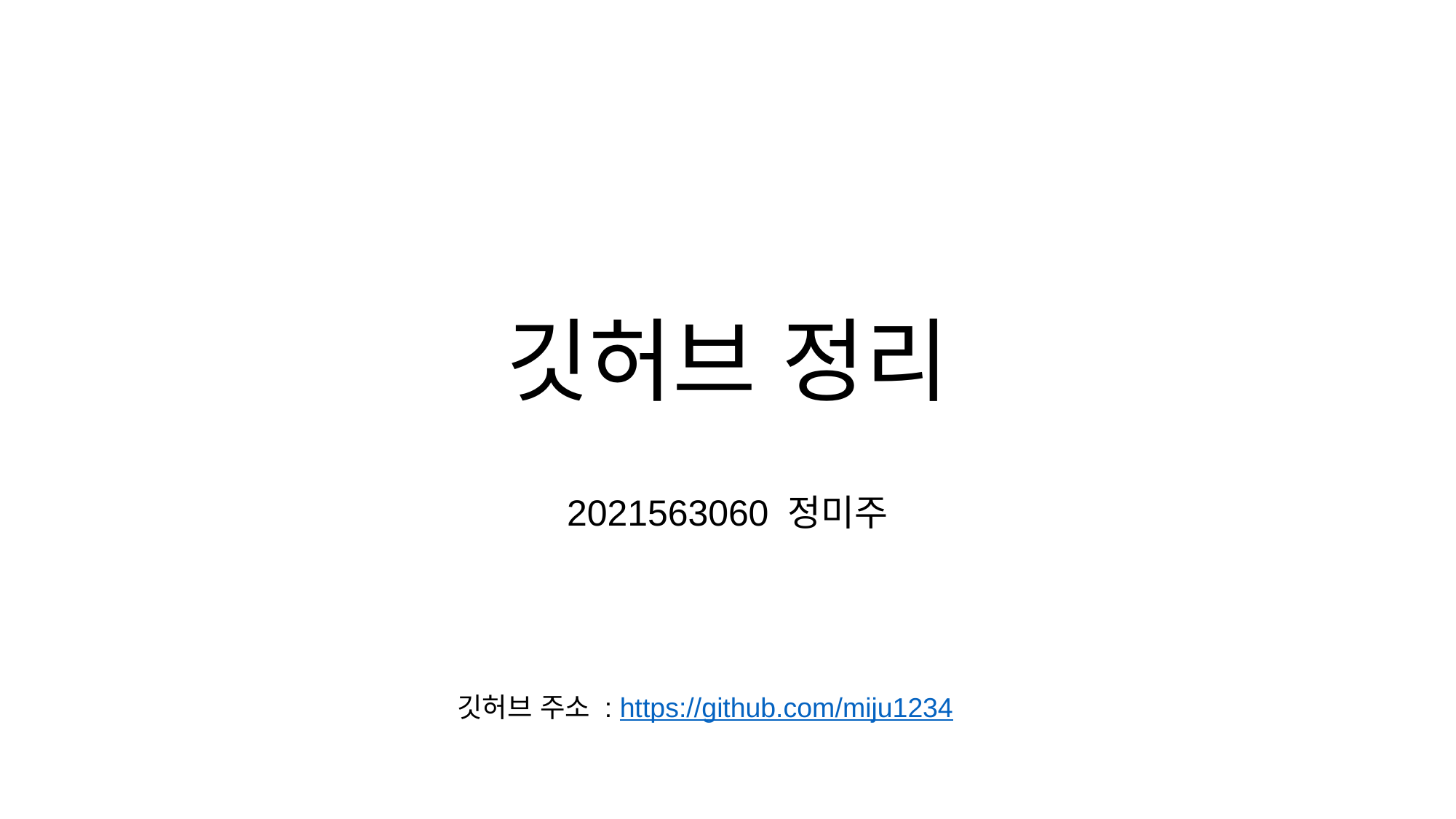

# 깃허브 정리

2021563060 정미주

깃허브 주소 : https://github.com/miju1234